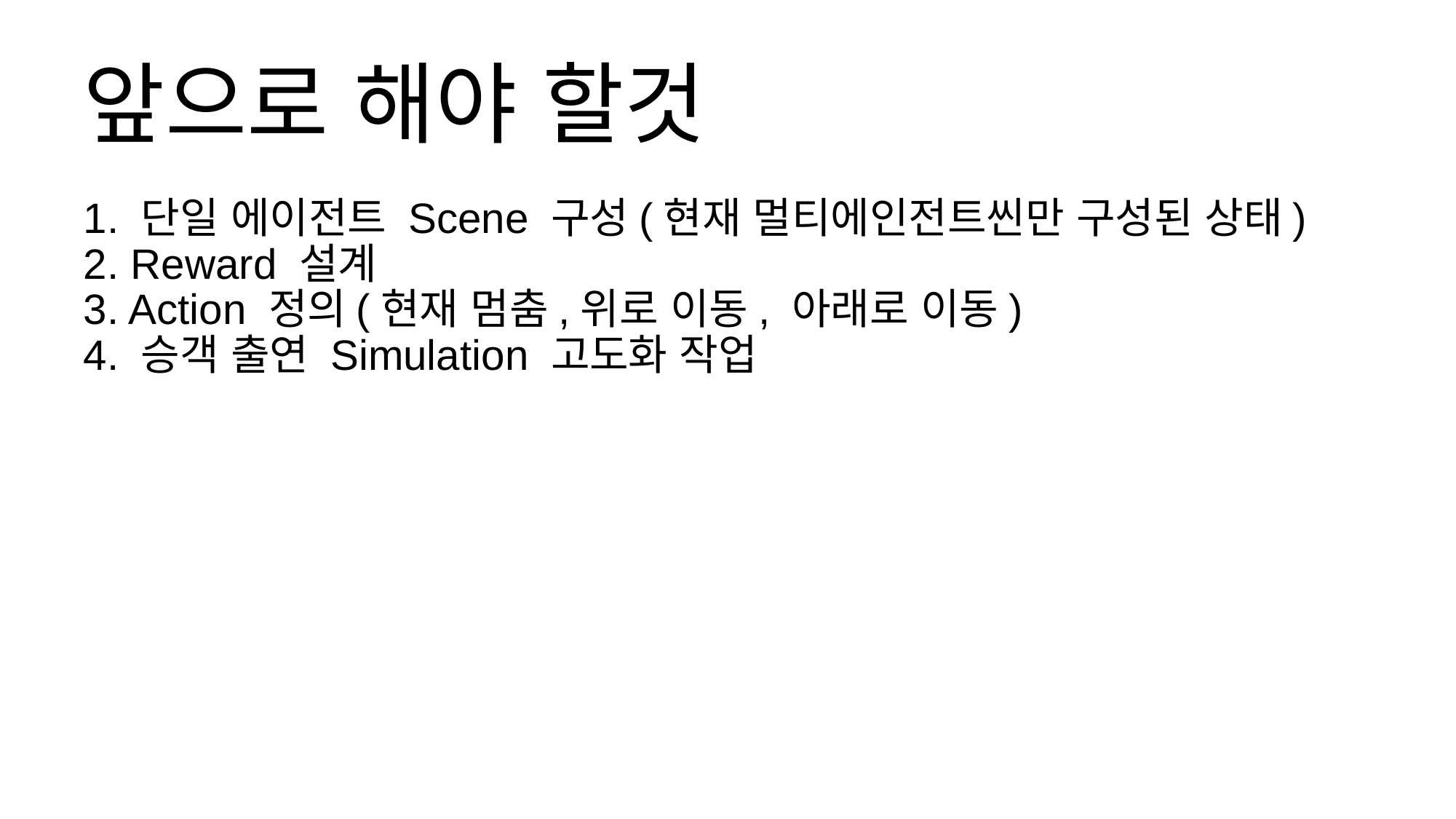

# 앞으로 해야 할것
1. 단일 에이전트 Scene 구성(현재 멀티에인전트씬만 구성된 상태)
2. Reward 설계
3. Action 정의(현재 멈춤,위로 이동, 아래로 이동)
4. 승객 출연 Simulation 고도화 작업